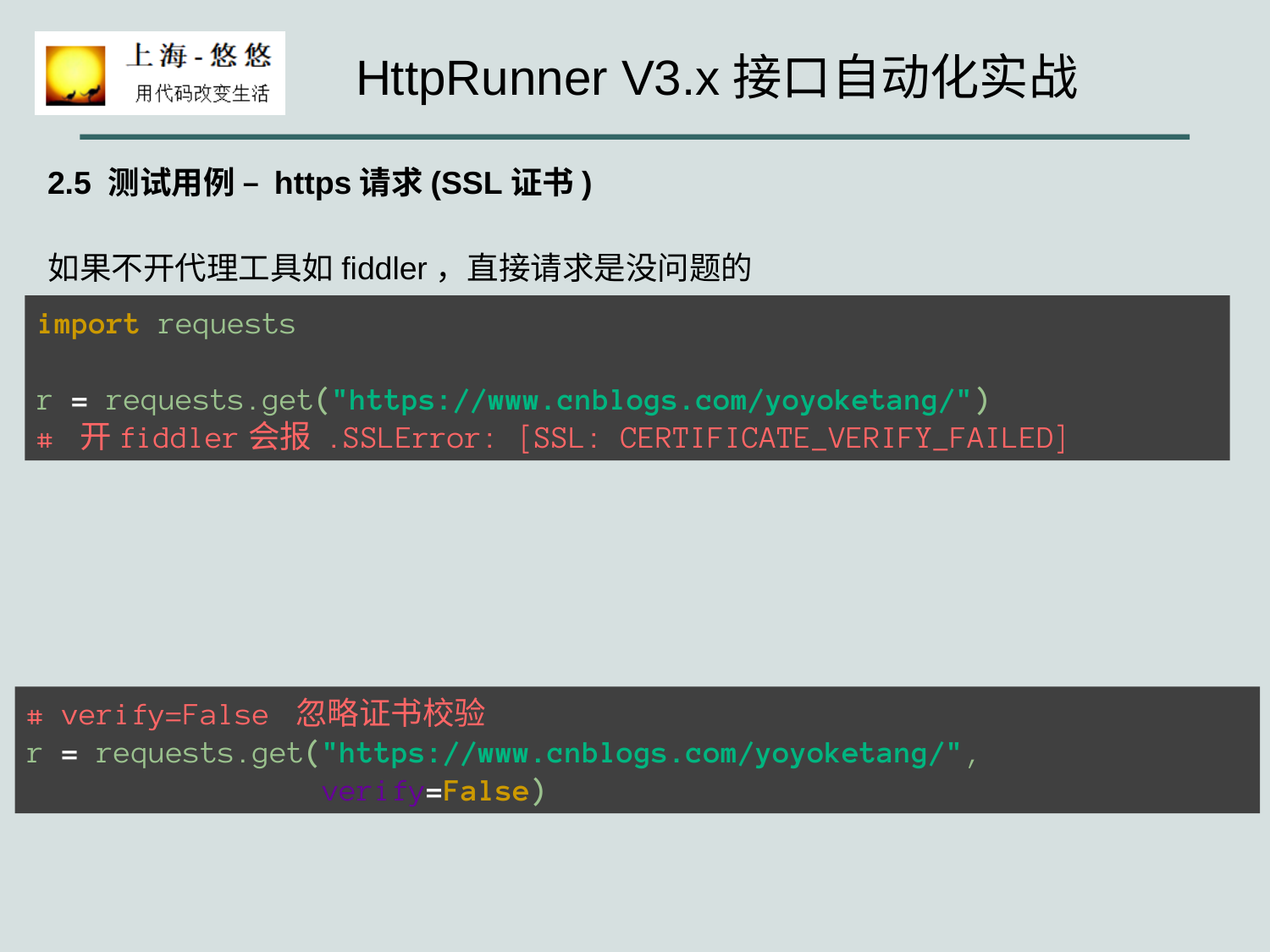

2.5 测试用例 – https请求(SSL证书)
如果不开代理工具如fiddler，直接请求是没问题的
import requests
r = requests.get("https://www.cnblogs.com/yoyoketang/")
# 开fiddler会报 .SSLError: [SSL: CERTIFICATE_VERIFY_FAILED]
# verify=False 忽略证书校验 r = requests.get("https://www.cnblogs.com/yoyoketang/", verify=False)